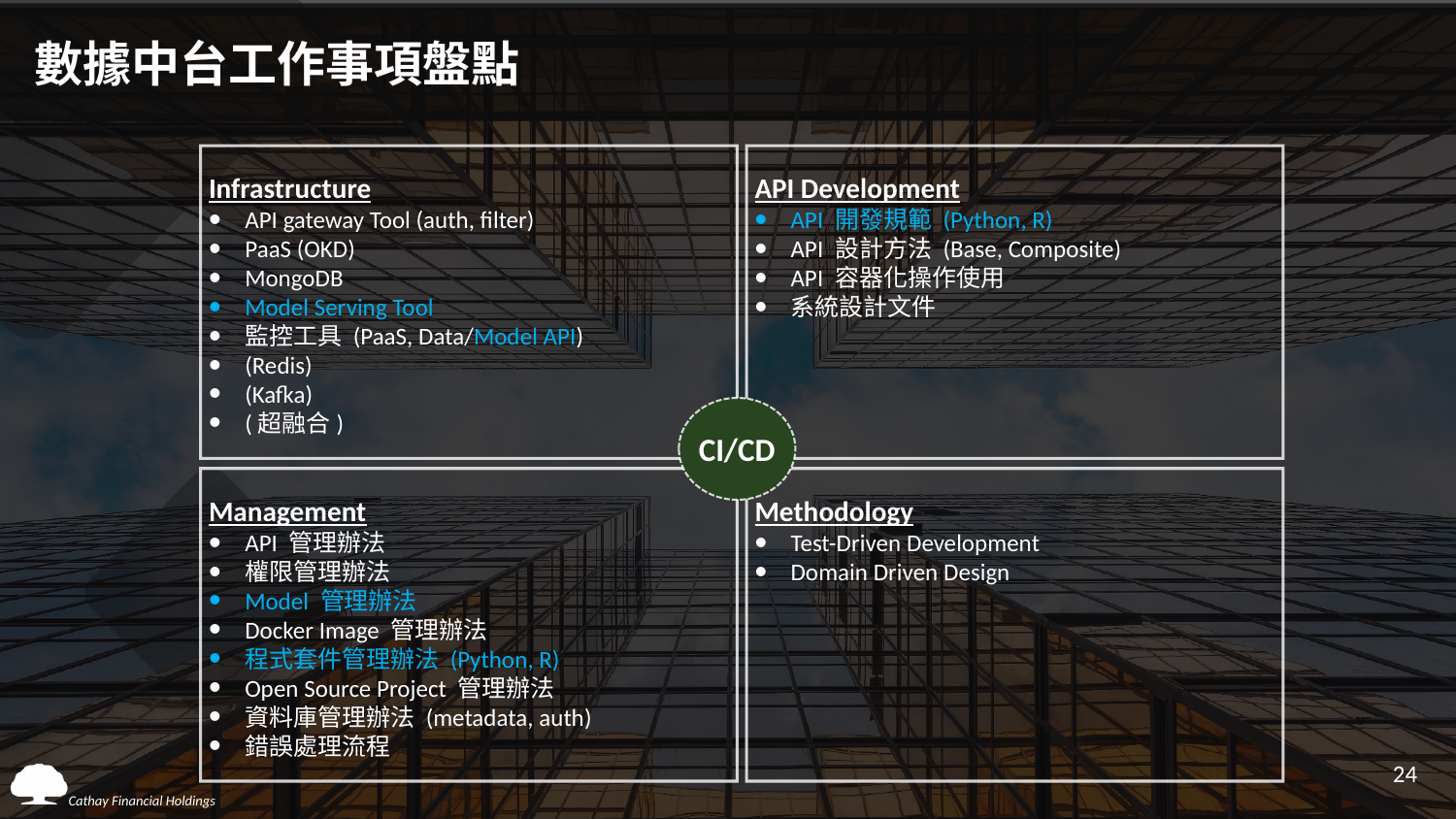

數據中台工作事項盤點
Infrastructure
API gateway Tool (auth, filter)
PaaS (OKD)
MongoDB
Model Serving Tool
監控工具 (PaaS, Data/Model API)
(Redis)
(Kafka)
(超融合)
API Development
API 開發規範 (Python, R)
API 設計方法 (Base, Composite)
API 容器化操作使用
系統設計文件
CI/CD
Management
API 管理辦法
權限管理辦法
Model 管理辦法
Docker Image 管理辦法
程式套件管理辦法 (Python, R)
Open Source Project 管理辦法
資料庫管理辦法 (metadata, auth)
錯誤處理流程
Methodology
Test-Driven Development
Domain Driven Design
24